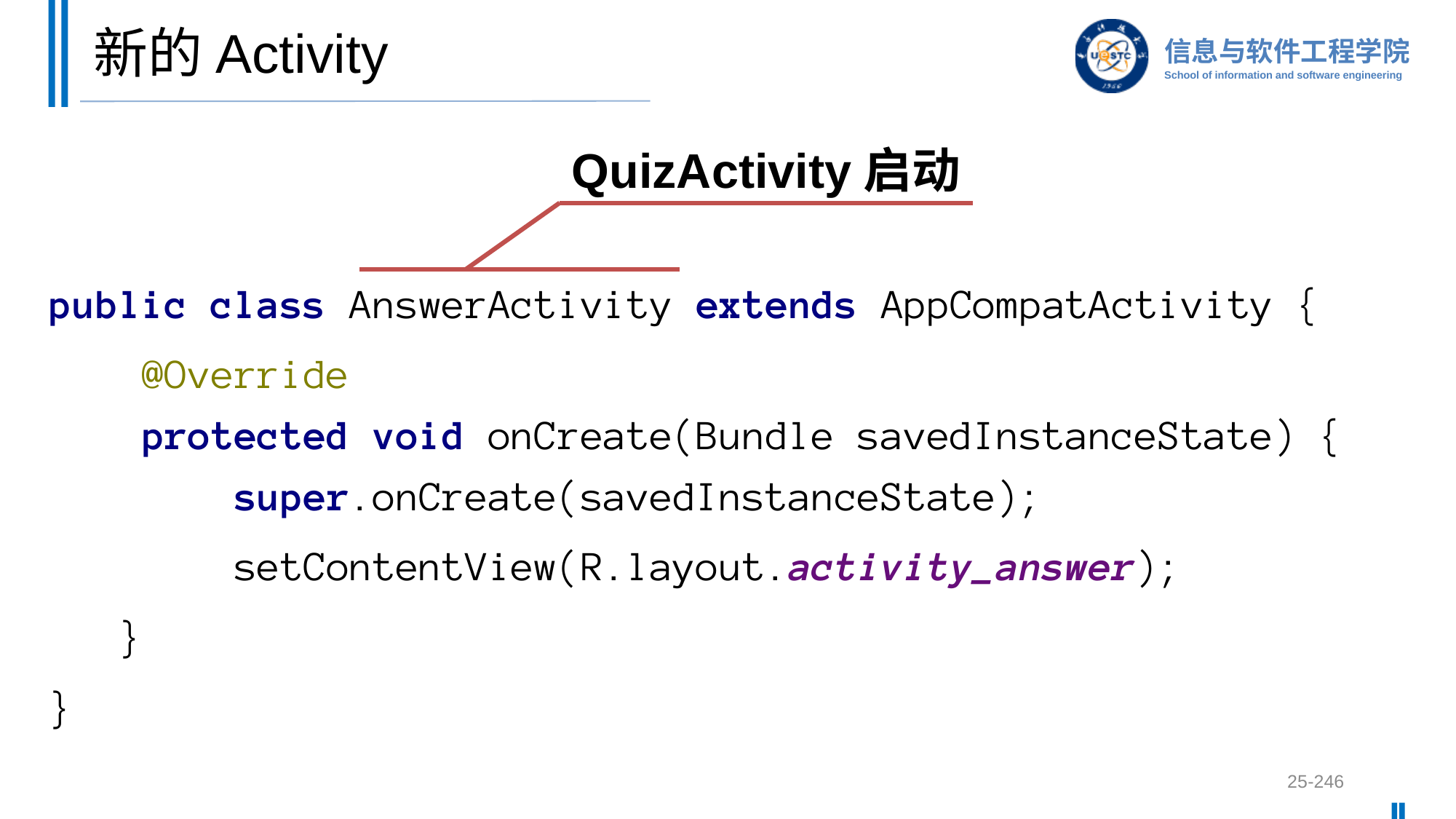

# 新的Activity

QuizActivity启动
public class AnswerActivity extends AppCompatActivity {
    @Override
    protected void onCreate(Bundle savedInstanceState) {
        super.onCreate(savedInstanceState);
        setContentView(R.layout.activity_answer);
   }
}
25-246